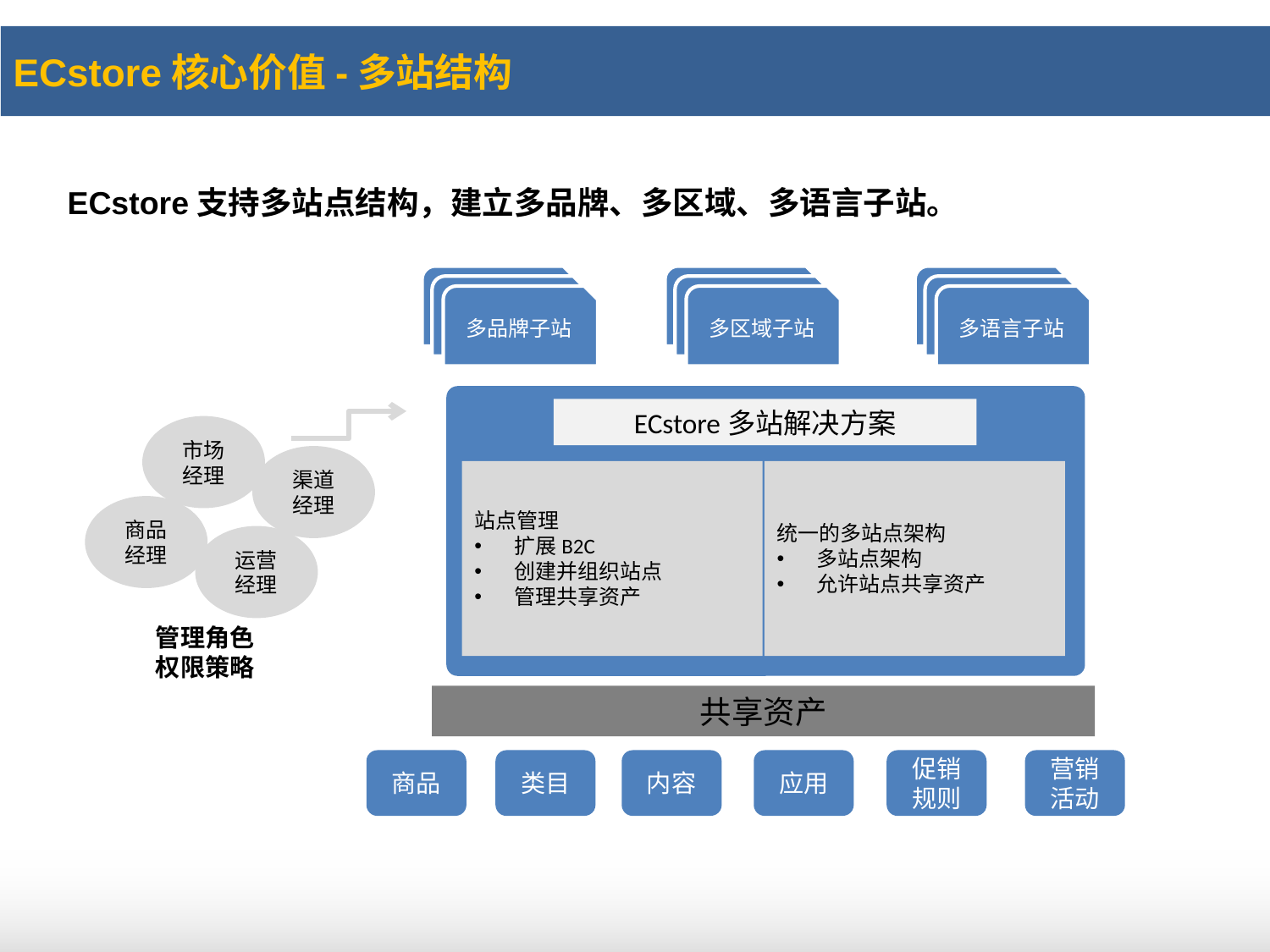

ECstore核心价值-多站结构
ECstore支持多站点结构，建立多品牌、多区域、多语言子站。

多品牌子站
多区域子站
多语言子站

ECstore多站解决方案
市场经理
渠道经理
站点管理
扩展B2C
创建并组织站点
管理共享资产
统一的多站点架构
多站点架构
允许站点共享资产
商品经理
运营经理
管理角色
权限策略
共享资产
商品
类目
内容
应用
促销规则
营销活动